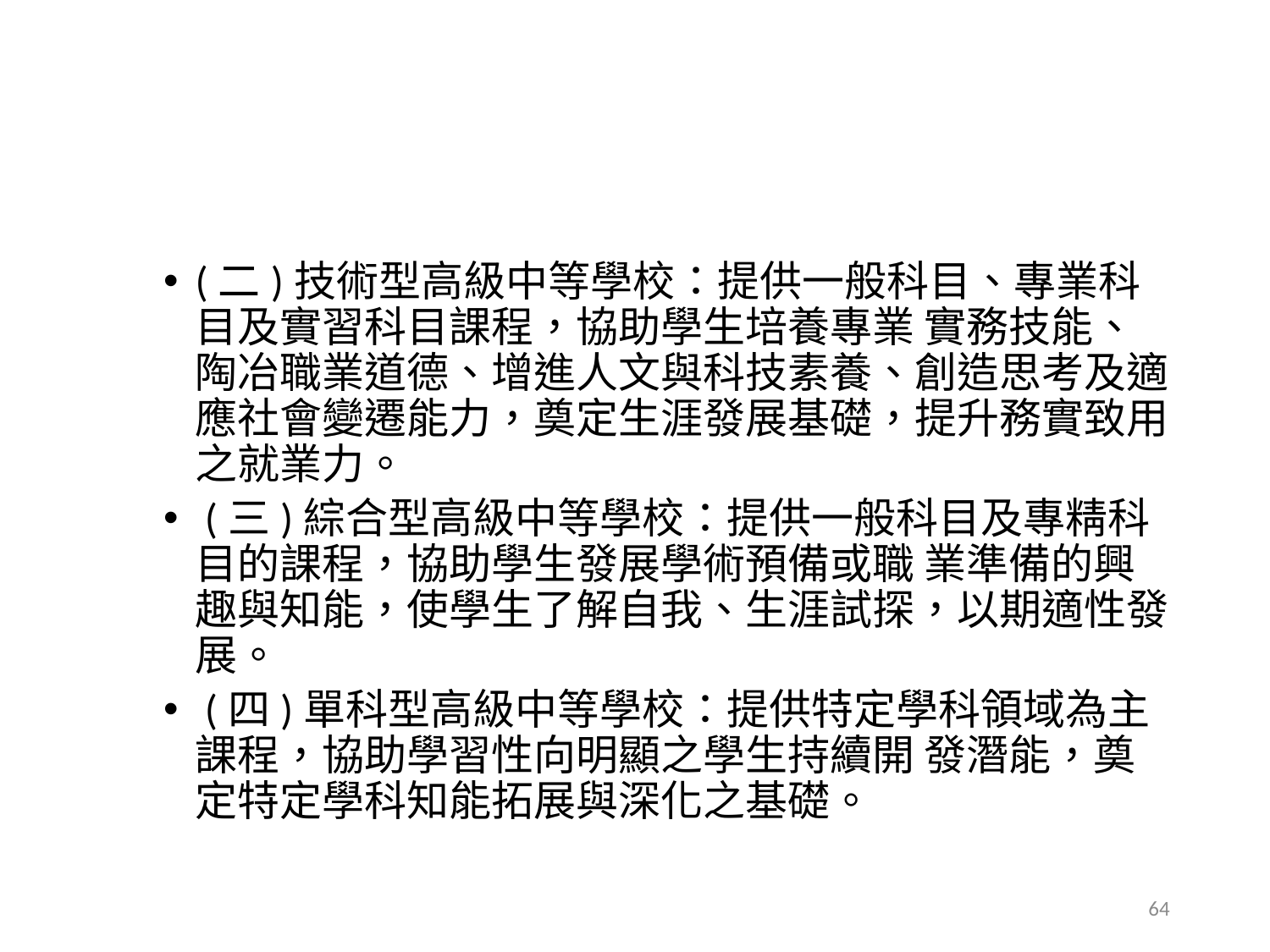

#
(二)技術型高級中等學校：提供一般科目、專業科目及實習科目課程，協助學生培養專業 實務技能、陶冶職業道德、增進人文與科技素養、創造思考及適應社會變遷能力，奠定生涯發展基礎，提升務實致用之就業力。
 (三)綜合型高級中等學校：提供一般科目及專精科目的課程，協助學生發展學術預備或職 業準備的興趣與知能，使學生了解自我、生涯試探，以期適性發展。
 (四)單科型高級中等學校：提供特定學科領域為主課程，協助學習性向明顯之學生持續開 發潛能，奠定特定學科知能拓展與深化之基礎。

64